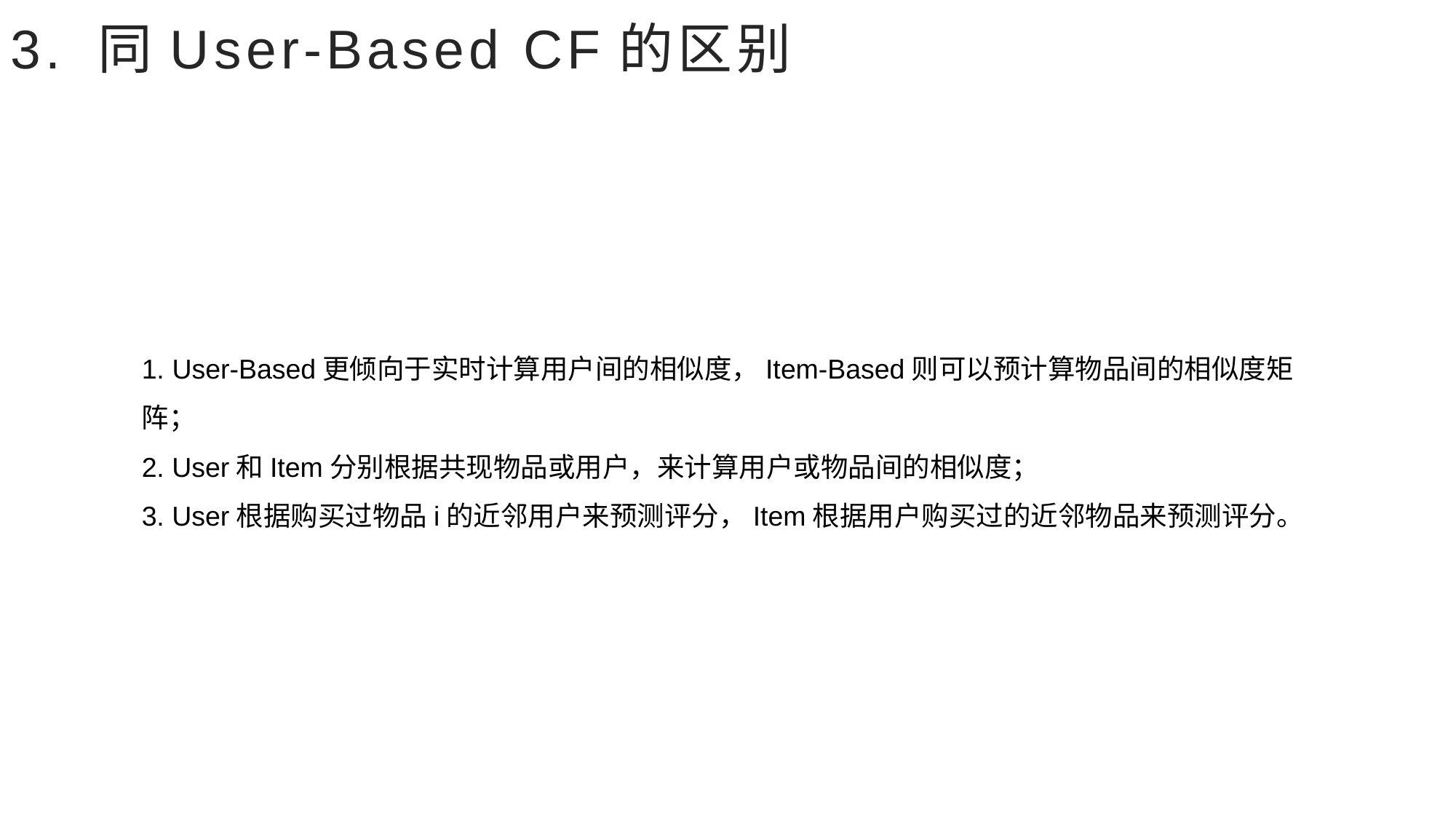

# 3. 同User-Based CF的区别
1. User-Based更倾向于实时计算用户间的相似度，Item-Based则可以预计算物品间的相似度矩阵；
2. User和Item分别根据共现物品或用户，来计算用户或物品间的相似度；
3. User根据购买过物品i的近邻用户来预测评分，Item根据用户购买过的近邻物品来预测评分。